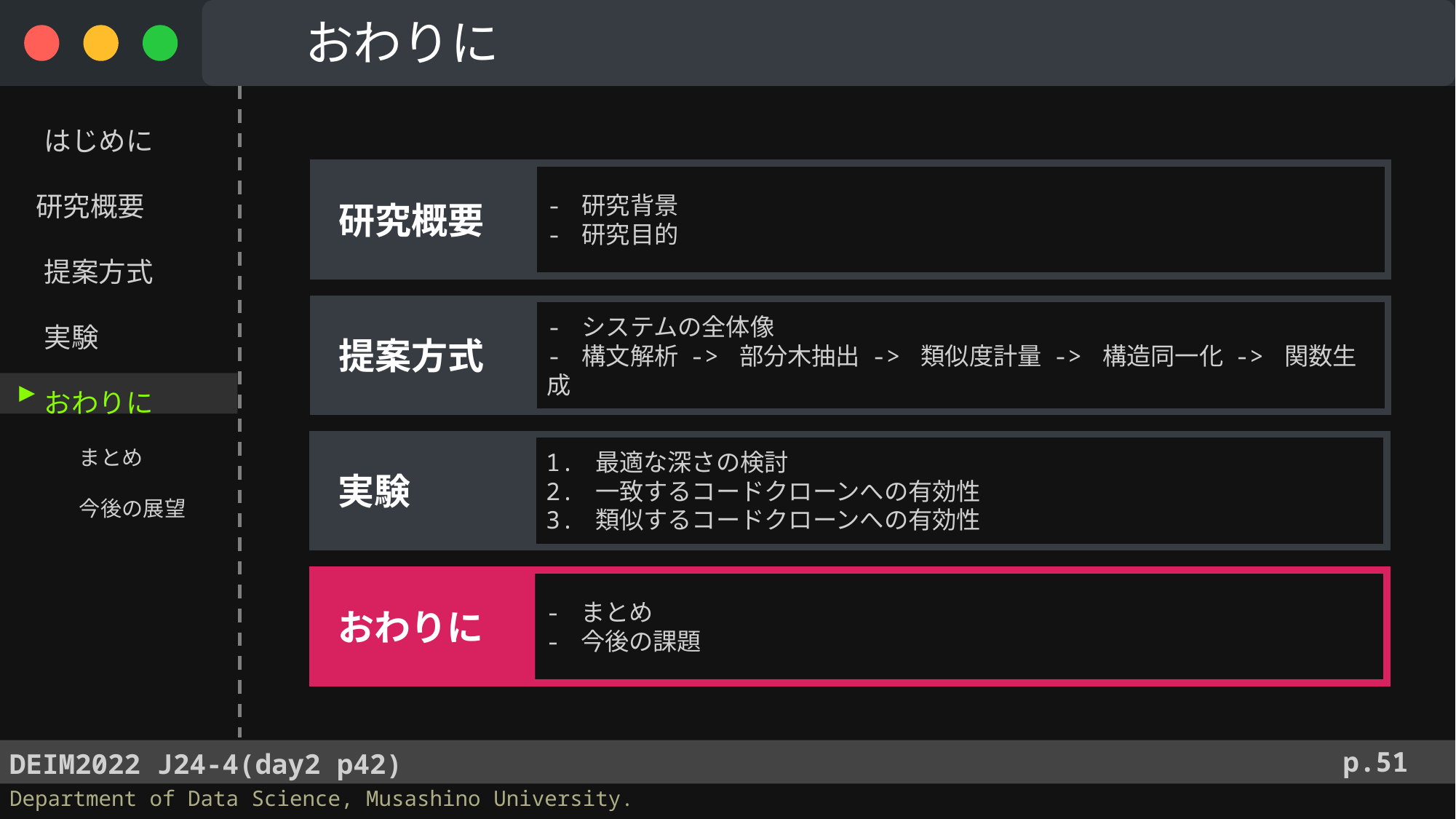

おわりに
　 はじめに
   研究概要
　 提案方式
　 実験
　 おわりに
　　　 まとめ
　　　 今後の展望

- 研究背景
- 研究目的
 研究概要

- システムの全体像
- 構文解析 -> 部分木抽出 -> 類似度計量 -> 構造同一化 -> 関数生成
 提案方式

▶︎

1. 最適な深さの検討
2. 一致するコードクローンへの有効性
3. 類似するコードクローンへの有効性
 実験

- まとめ
- 今後の課題
 おわりに

p.51